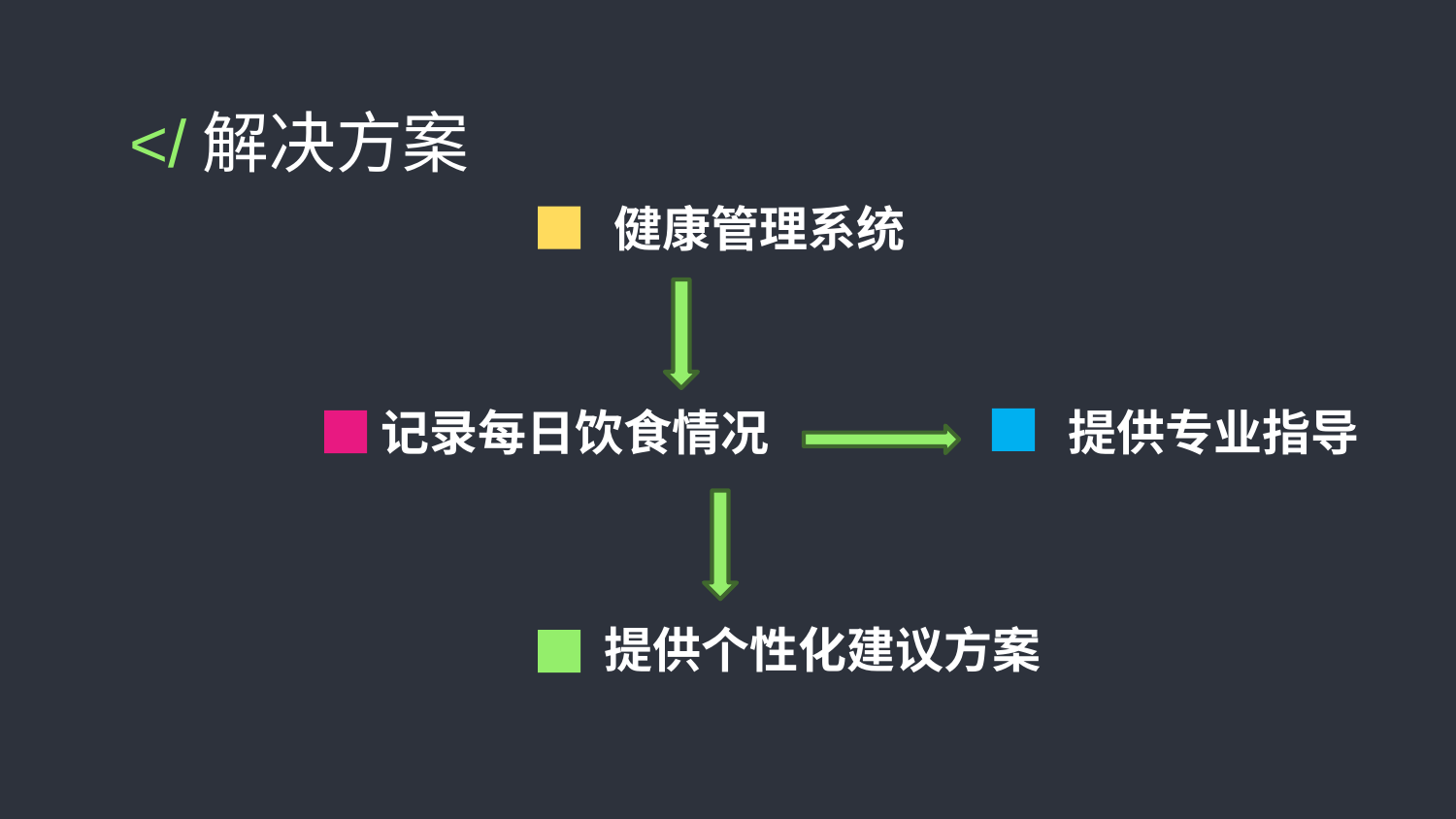

# </解决方案
健康管理系统

记录每日饮食情况
提供专业指导

提供个性化建议方案